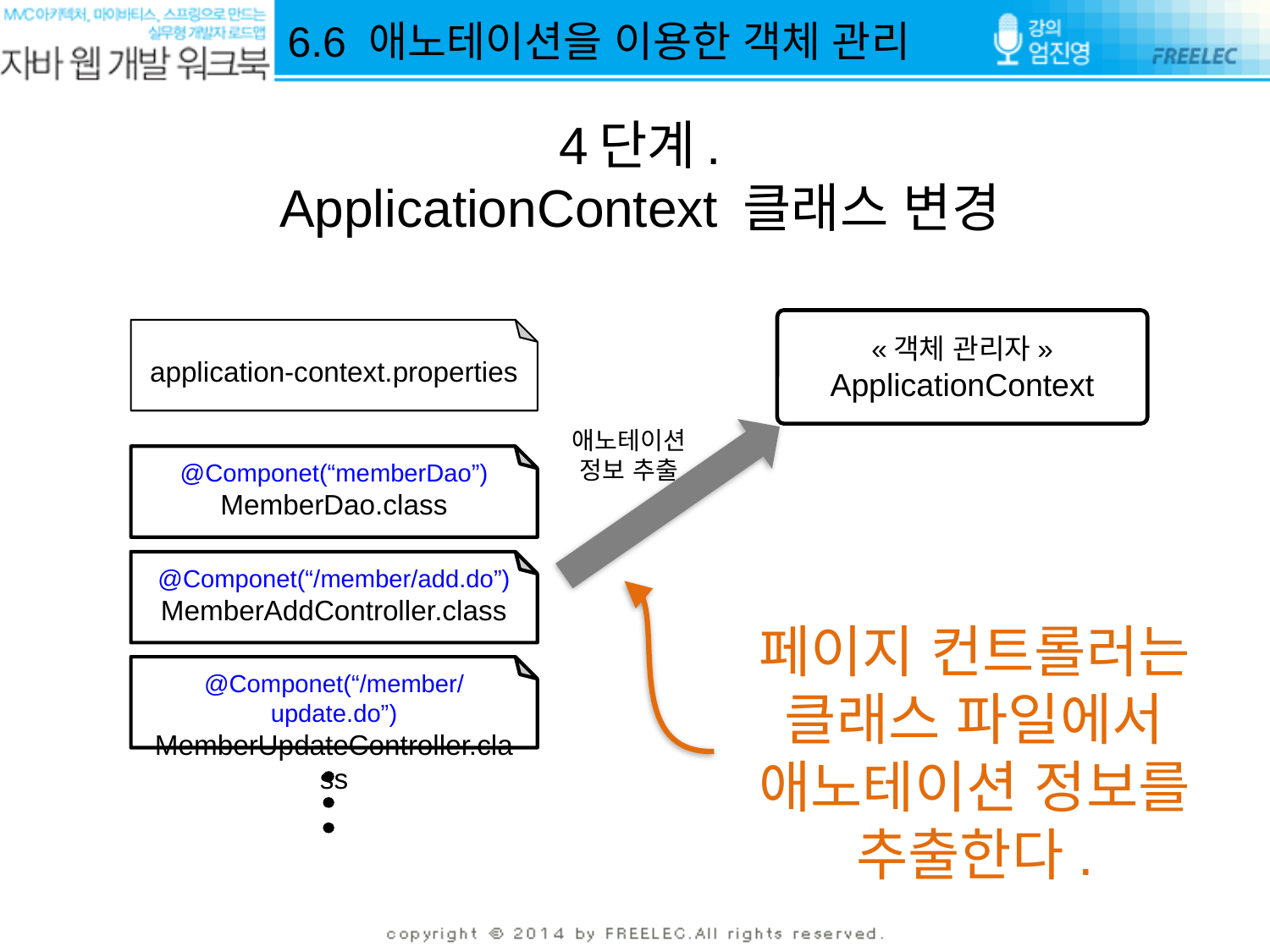

6.6 애노테이션을 이용한 객체 관리
4단계.
ApplicationContext 클래스 변경
«객체 관리자»
ApplicationContext

application-context.properties

애노테이션 정보 추출

@Componet(“memberDao”)
MemberDao.class

@Componet(“/member/add.do”)
MemberAddController.class
페이지 컨트롤러는
클래스 파일에서 애노테이션 정보를 추출한다.

@Componet(“/member/update.do”)
MemberUpdateController.class